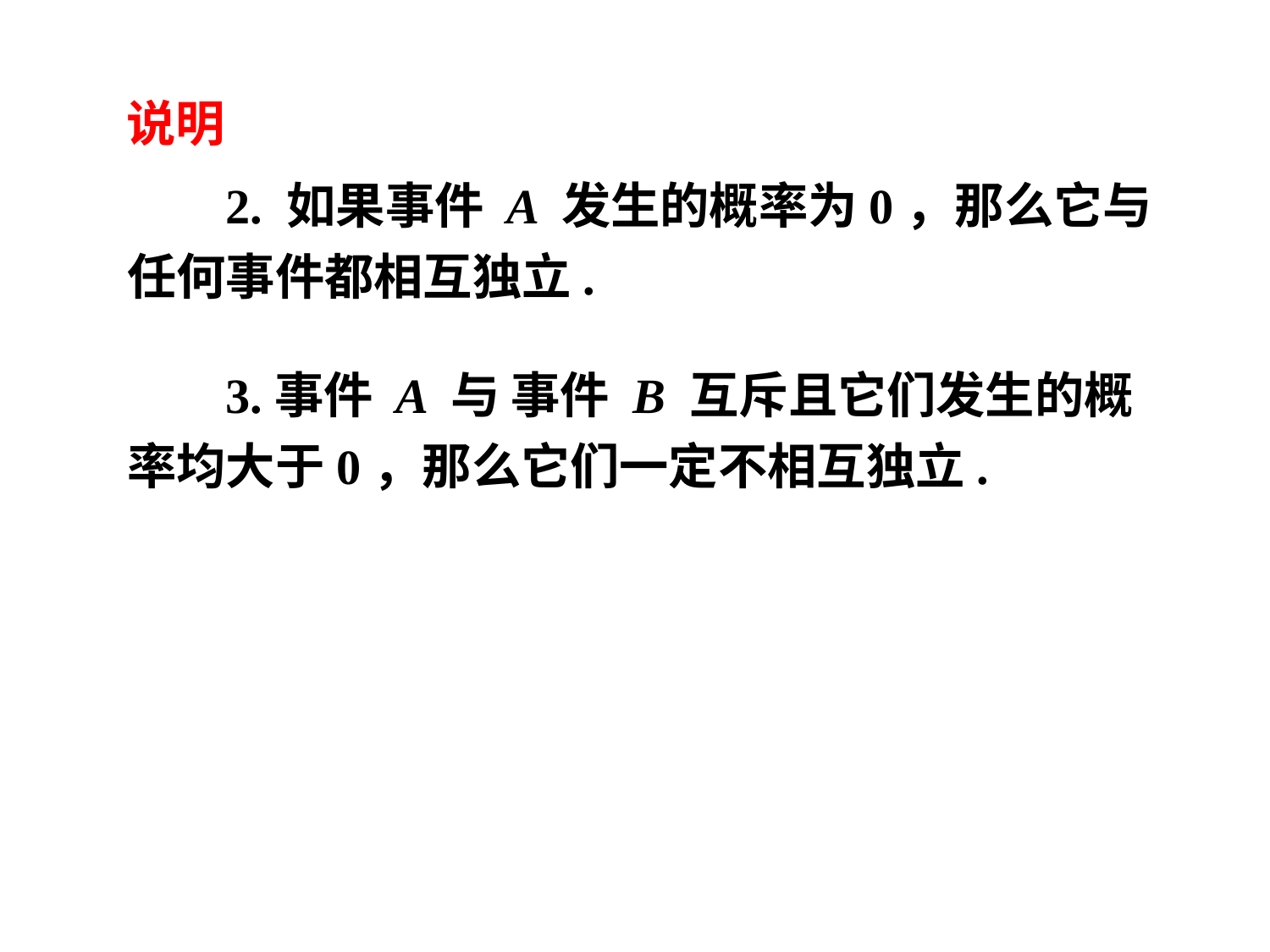

说明
        2. 如果事件 A 发生的概率为0，那么它与任何事件都相互独立.
        3.事件 A 与 事件 B 互斥且它们发生的概率均大于0，那么它们一定不相互独立.